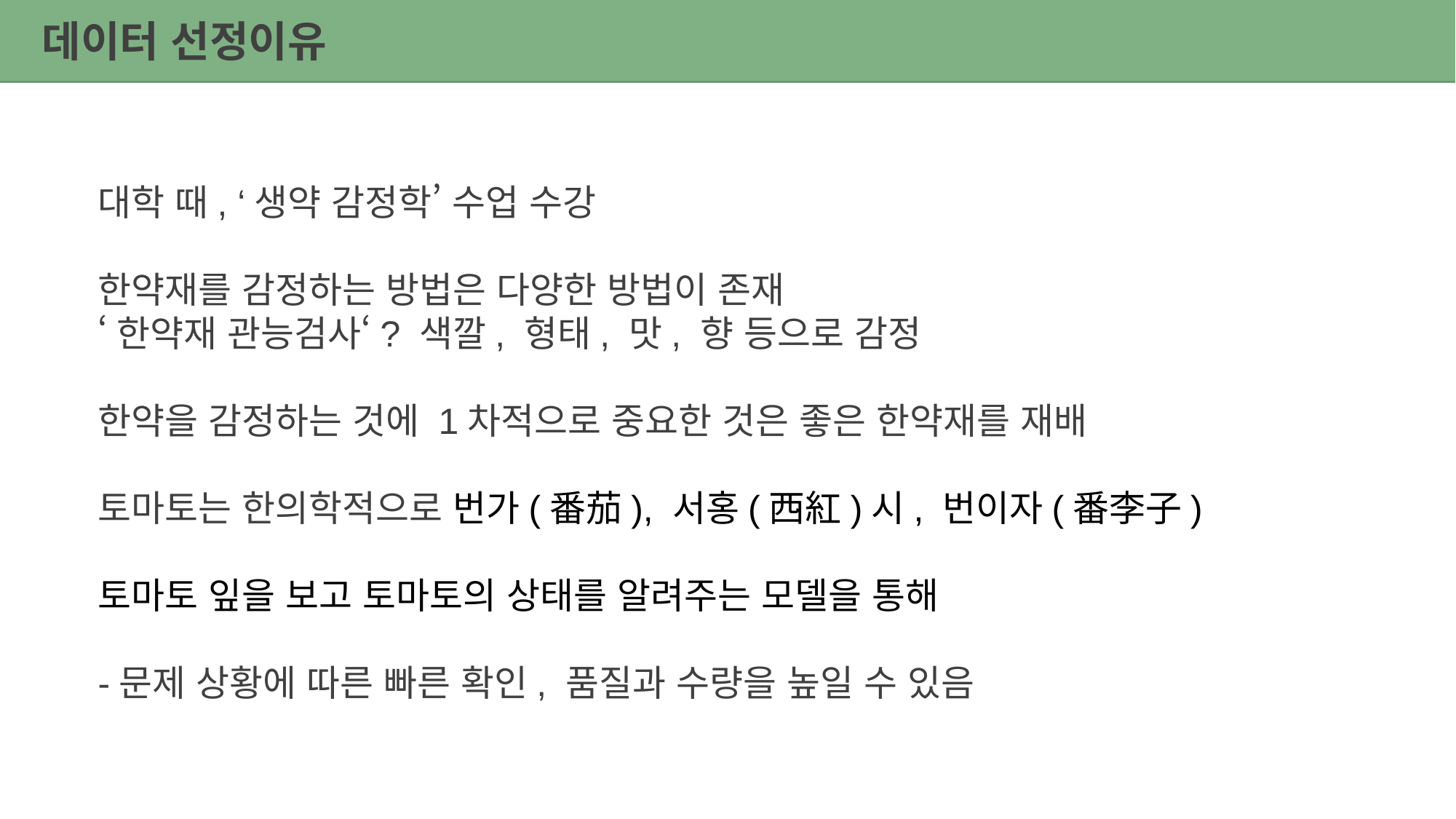

데이터 선정이유

대학 때, ‘생약 감정학’ 수업 수강

한약재를 감정하는 방법은 다양한 방법이 존재
‘한약재 관능검사‘? 색깔, 형태, 맛, 향 등으로 감정

한약을 감정하는 것에 1차적으로 중요한 것은 좋은 한약재를 재배

토마토는 한의학적으로 번가(番茄), 서홍(西紅)시, 번이자(番李子)

토마토 잎을 보고 토마토의 상태를 알려주는 모델을 통해

-문제 상황에 따른 빠른 확인, 품질과 수량을 높일 수 있음